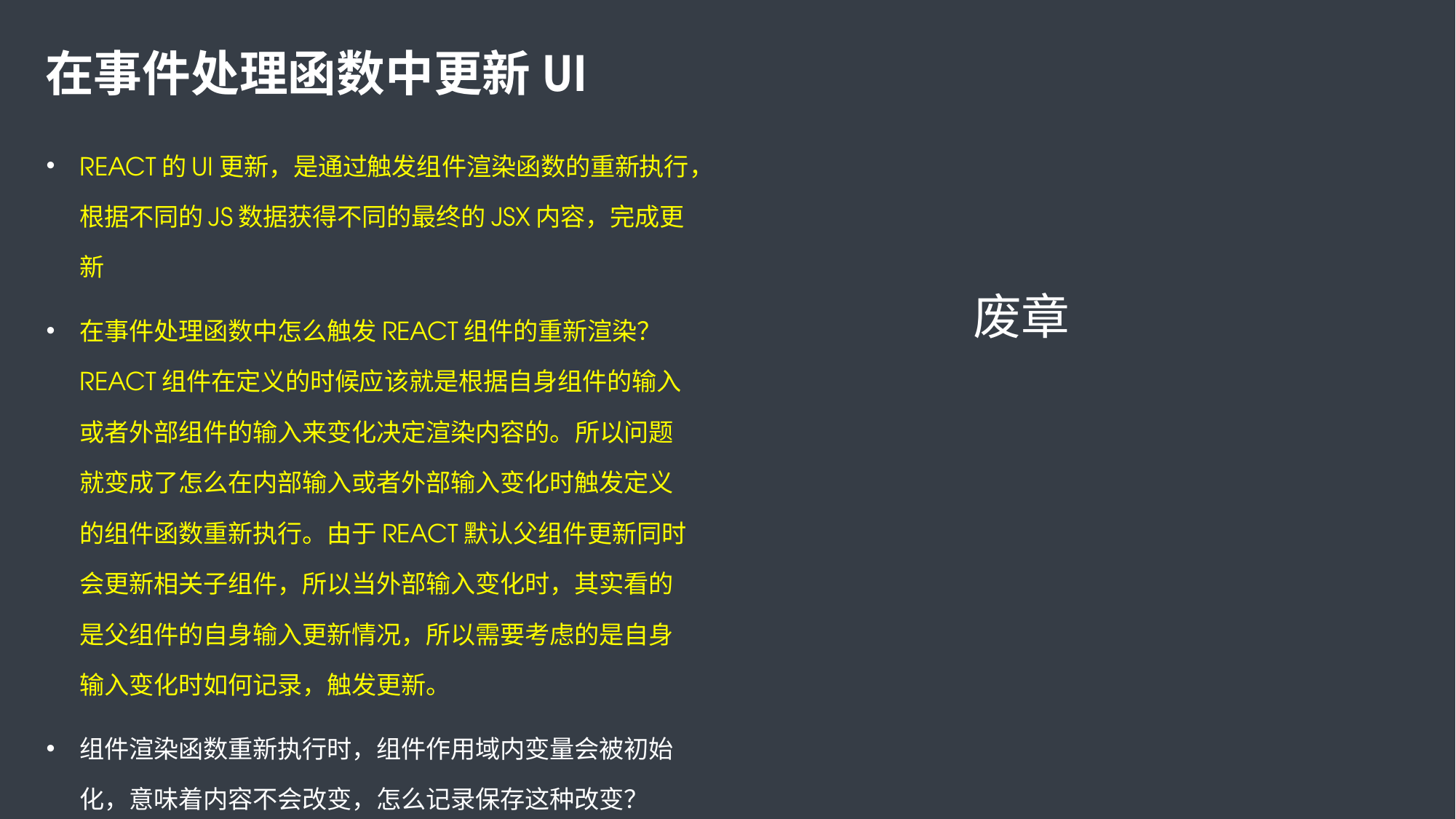

# 在事件处理函数中更新UI
React的UI更新，是通过触发组件渲染函数的重新执行，根据不同的js数据获得不同的最终的jsx内容，完成更新
在事件处理函数中怎么触发React组件的重新渲染？ React组件在定义的时候应该就是根据自身组件的输入或者外部组件的输入来变化决定渲染内容的。所以问题就变成了怎么在内部输入或者外部输入变化时触发定义的组件函数重新执行。由于react默认父组件更新同时会更新相关子组件，所以当外部输入变化时，其实看的是父组件的自身输入更新情况，所以需要考虑的是自身输入变化时如何记录，触发更新。
组件渲染函数重新执行时，组件作用域内变量会被初始化，意味着内容不会改变，怎么记录保存这种改变？
废章